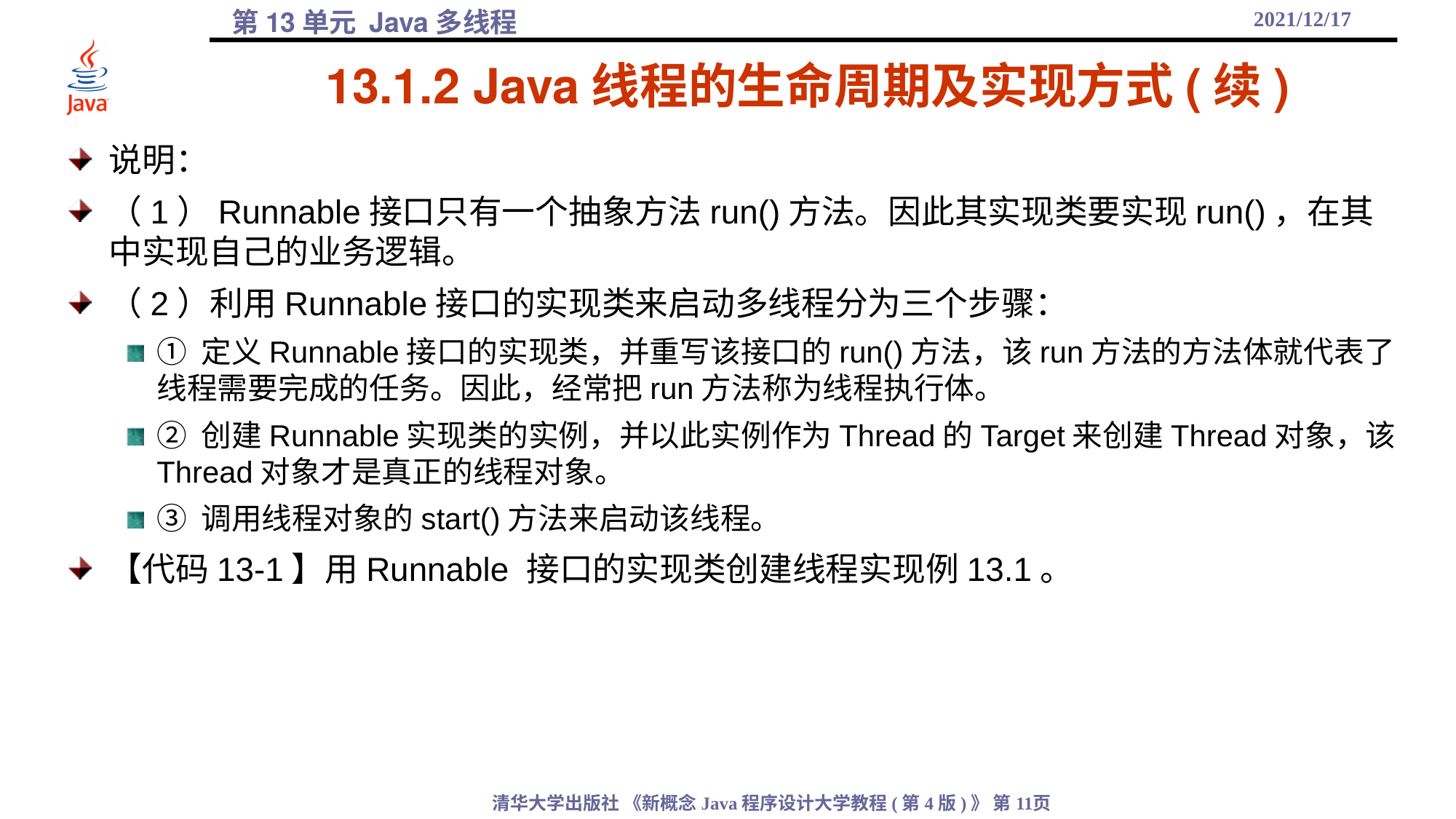

2021/12/17
# 13.1.2 Java线程的生命周期及实现方式(续)
说明：
（1）Runnable接口只有一个抽象方法run()方法。因此其实现类要实现run()，在其中实现自己的业务逻辑。
（2）利用Runnable接口的实现类来启动多线程分为三个步骤：
① 定义Runnable接口的实现类，并重写该接口的run()方法，该run方法的方法体就代表了线程需要完成的任务。因此，经常把run方法称为线程执行体。
② 创建Runnable实现类的实例，并以此实例作为Thread的Target来创建Thread对象，该Thread对象才是真正的线程对象。
③ 调用线程对象的start()方法来启动该线程。
【代码13-1】用Runnable 接口的实现类创建线程实现例13.1。